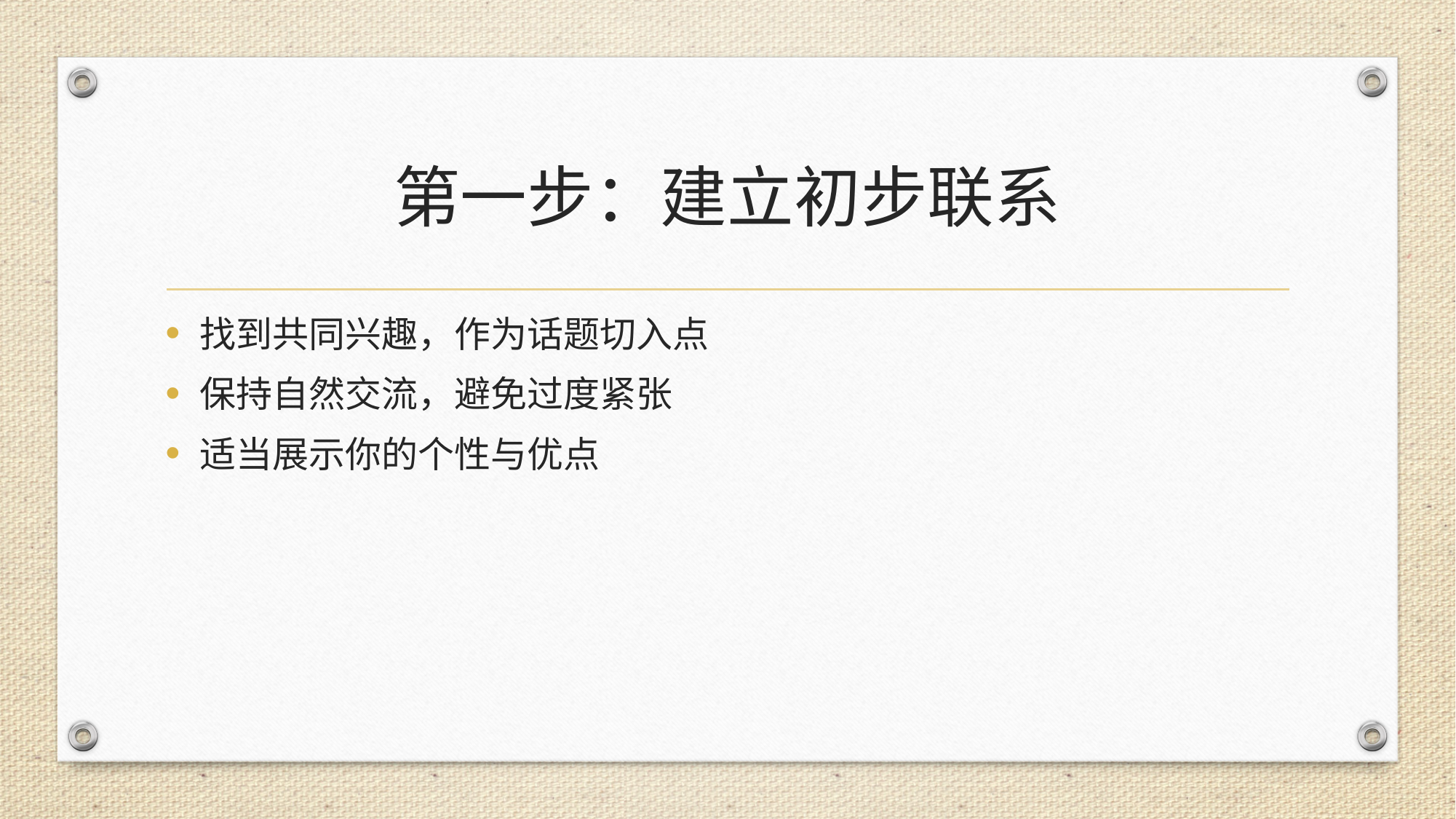

# 第一步：建立初步联系
找到共同兴趣，作为话题切入点
保持自然交流，避免过度紧张
适当展示你的个性与优点